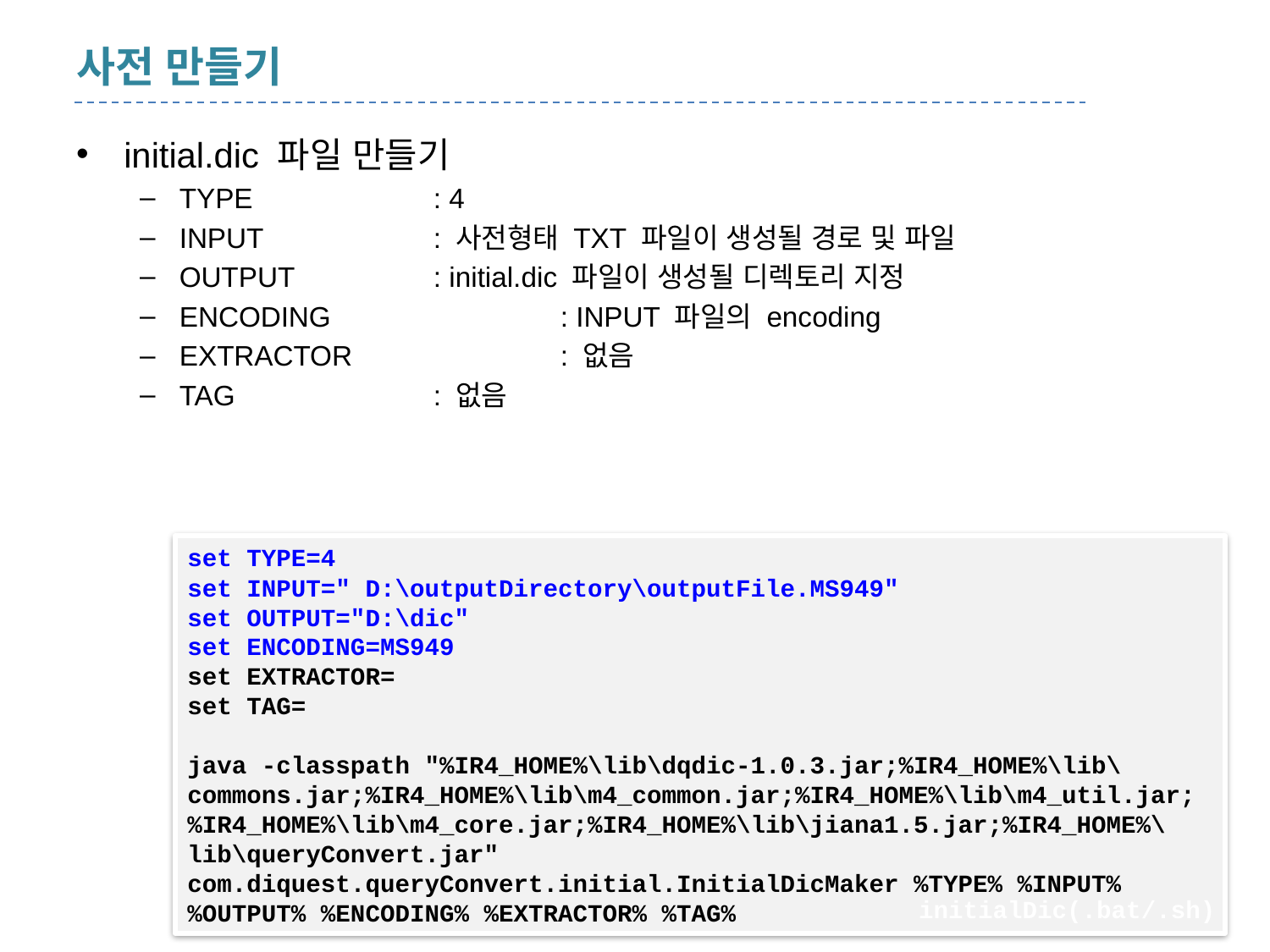

# 사전 만들기
initial.dic 파일 만들기
TYPE		: 4
INPUT		: 사전형태 TXT 파일이 생성될 경로 및 파일
OUTPUT		: initial.dic 파일이 생성될 디렉토리 지정
ENCODING		: INPUT 파일의 encoding
EXTRACTOR		: 없음
TAG		: 없음
set TYPE=4
set INPUT=" D:\outputDirectory\outputFile.MS949"
set OUTPUT="D:\dic"
set ENCODING=MS949
set EXTRACTOR=
set TAG=

java -classpath "%IR4_HOME%\lib\dqdic-1.0.3.jar;%IR4_HOME%\lib\commons.jar;%IR4_HOME%\lib\m4_common.jar;%IR4_HOME%\lib\m4_util.jar;%IR4_HOME%\lib\m4_core.jar;%IR4_HOME%\lib\jiana1.5.jar;%IR4_HOME%\lib\queryConvert.jar" com.diquest.queryConvert.initial.InitialDicMaker %TYPE% %INPUT% %OUTPUT% %ENCODING% %EXTRACTOR% %TAG%
initialDic(.bat/.sh)